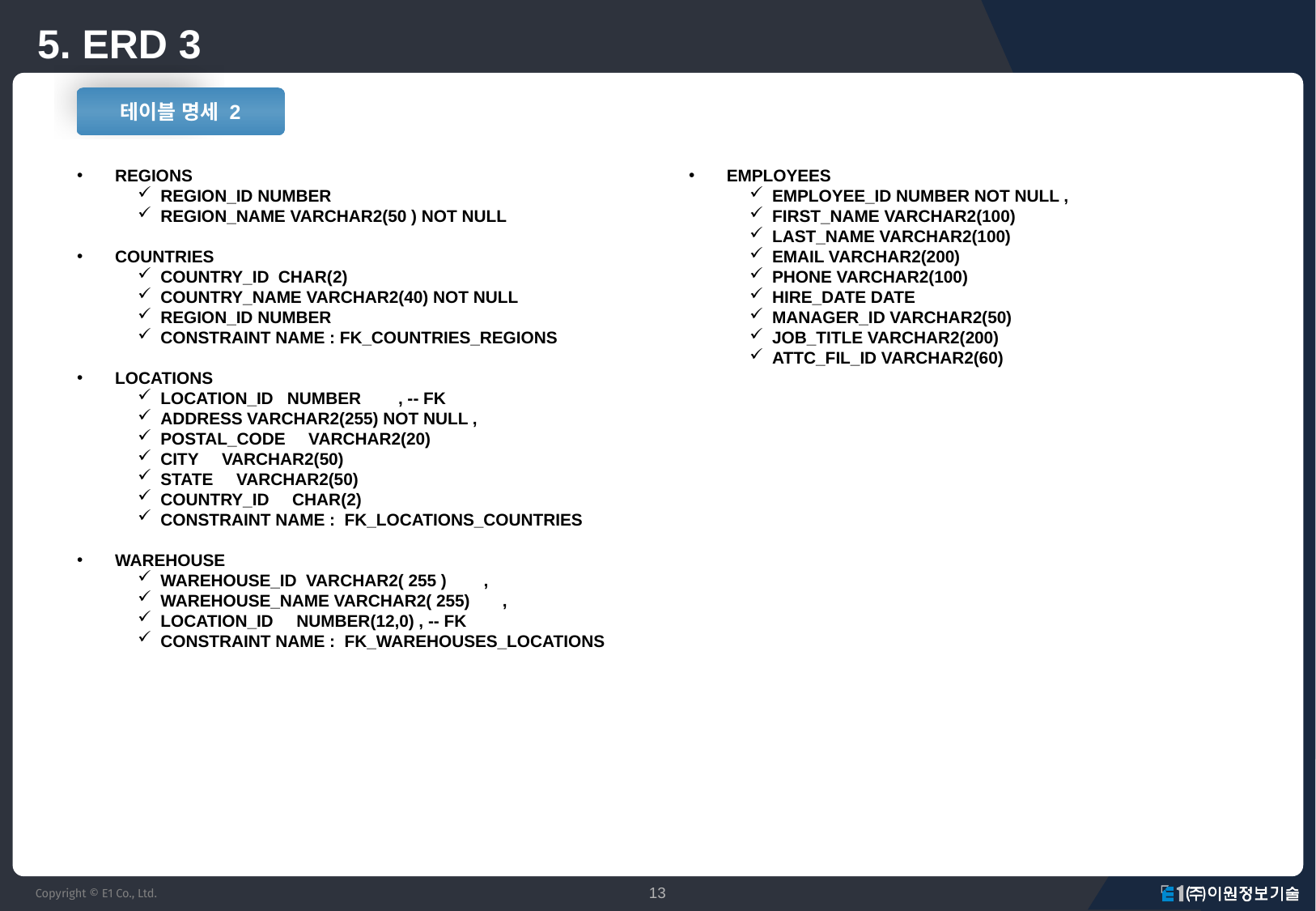

# 5. ERD 3
테이블 명세 2
REGIONS
REGION_ID NUMBER
REGION_NAME VARCHAR2(50 ) NOT NULL

COUNTRIES
COUNTRY_ID  CHAR(2)
COUNTRY_NAME VARCHAR2(40) NOT NULL
REGION_ID NUMBER
CONSTRAINT NAME : FK_COUNTRIES_REGIONS

LOCATIONS
LOCATION_ID   NUMBER        , -- FK
ADDRESS VARCHAR2(255) NOT NULL ,
POSTAL_CODE     VARCHAR2(20)
CITY     VARCHAR2(50)
STATE     VARCHAR2(50)
COUNTRY_ID     CHAR(2)
CONSTRAINT NAME :  FK_LOCATIONS_COUNTRIES

WAREHOUSE
WAREHOUSE_ID  VARCHAR2( 255 )        ,
WAREHOUSE_NAME VARCHAR2( 255)       ,
LOCATION_ID     NUMBER(12,0) , -- FK
CONSTRAINT NAME :  FK_WAREHOUSES_LOCATIONS

EMPLOYEES
EMPLOYEE_ID NUMBER NOT NULL ,
FIRST_NAME VARCHAR2(100)
LAST_NAME VARCHAR2(100)
EMAIL VARCHAR2(200)
PHONE VARCHAR2(100)
HIRE_DATE DATE
MANAGER_ID VARCHAR2(50)
JOB_TITLE VARCHAR2(200)
ATTC_FIL_ID VARCHAR2(60)

13